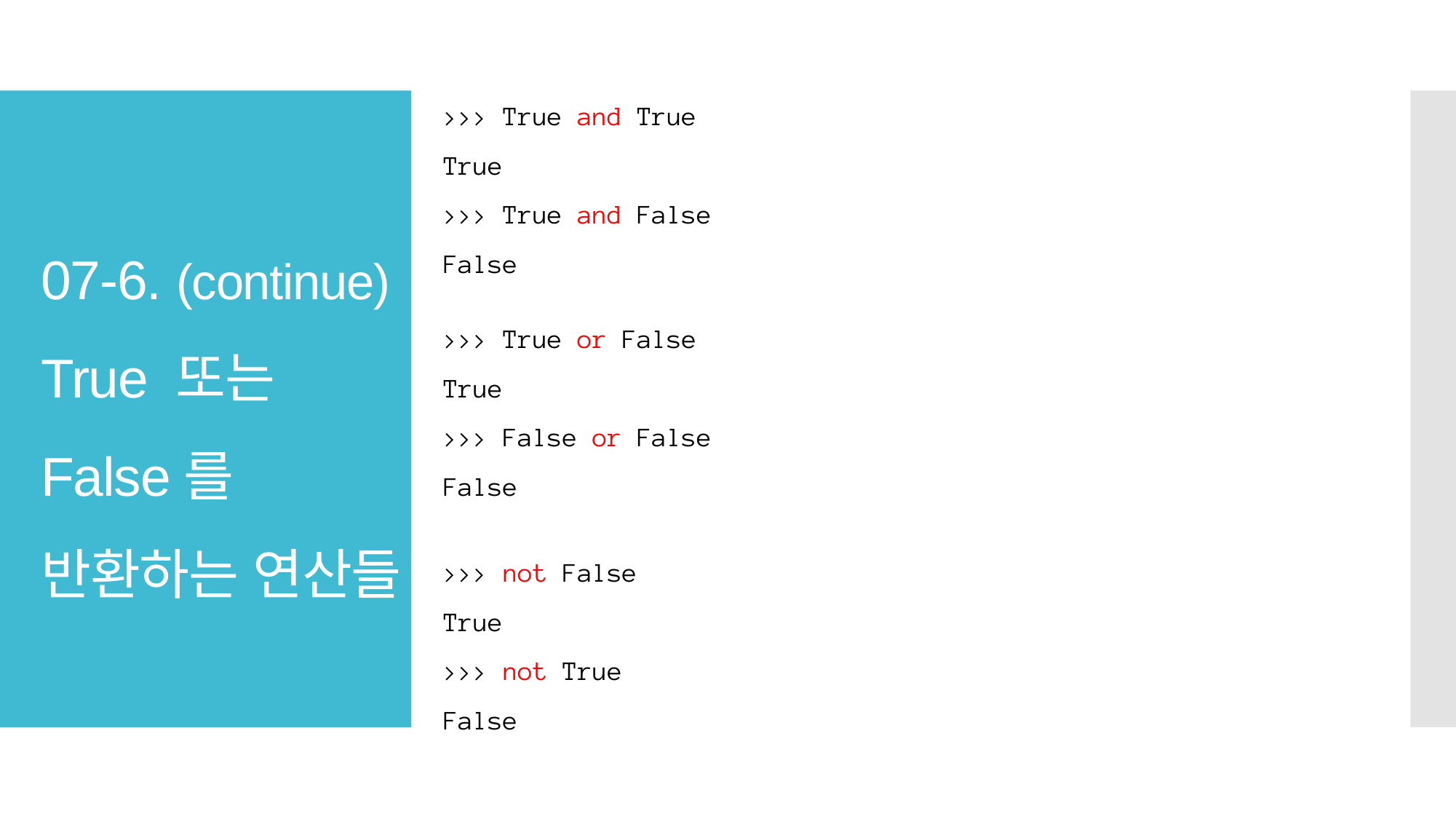

>>> True and True
True
>>> True and False
False
# 07-6. (continue) True 또는 False를 반환하는 연산들
>>> True or False
True
>>> False or False
False
>>> not False
True
>>> not True
False